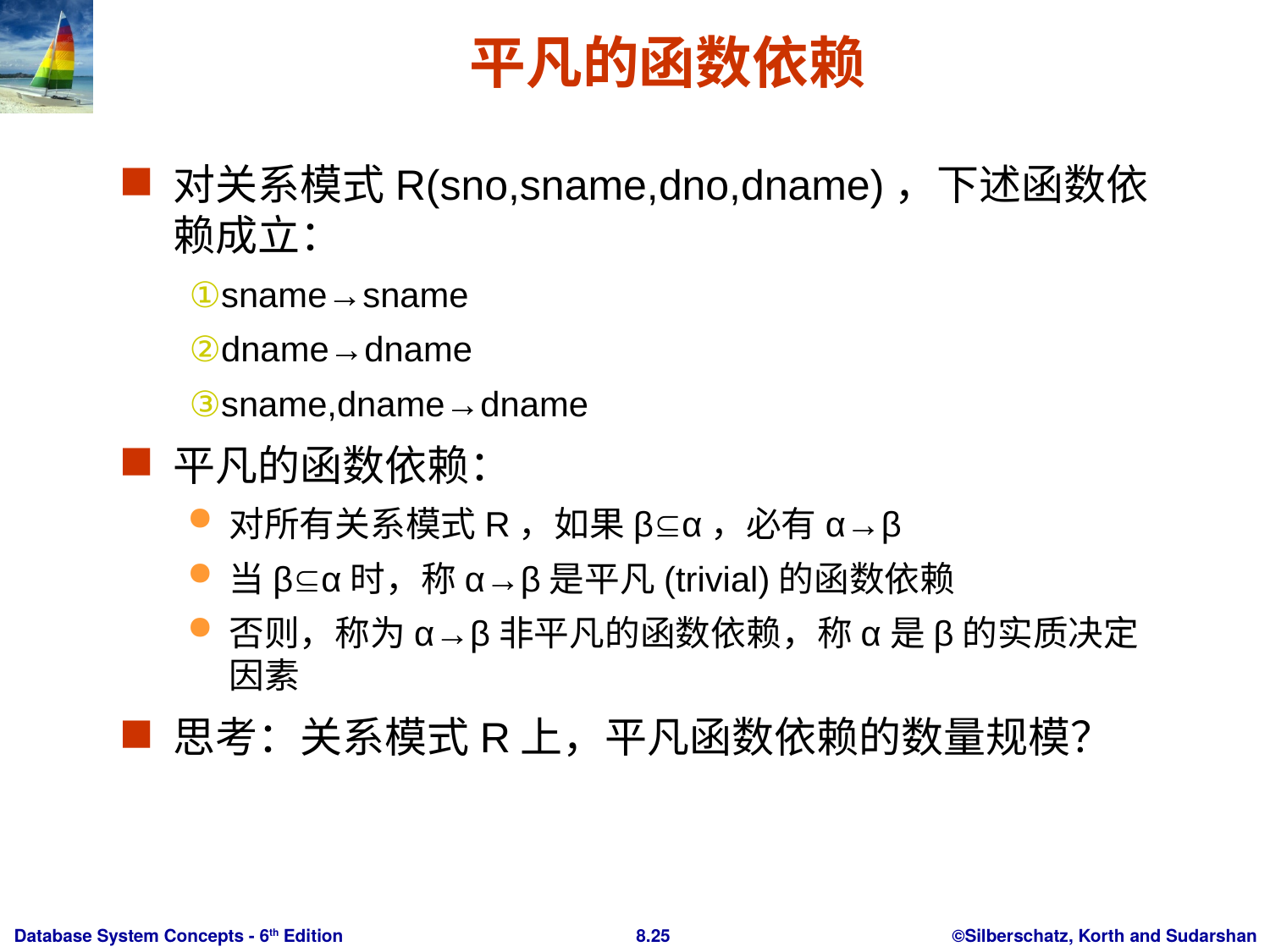

# 平凡的函数依赖
对关系模式R(sno,sname,dno,dname)，下述函数依赖成立：
①sname→sname
②dname→dname
③sname,dname→dname
平凡的函数依赖：
对所有关系模式R，如果β⊆α，必有α→β
当β⊆α时，称α→β是平凡(trivial)的函数依赖
否则，称为α→β非平凡的函数依赖，称α是β的实质决定因素
思考：关系模式R上，平凡函数依赖的数量规模？